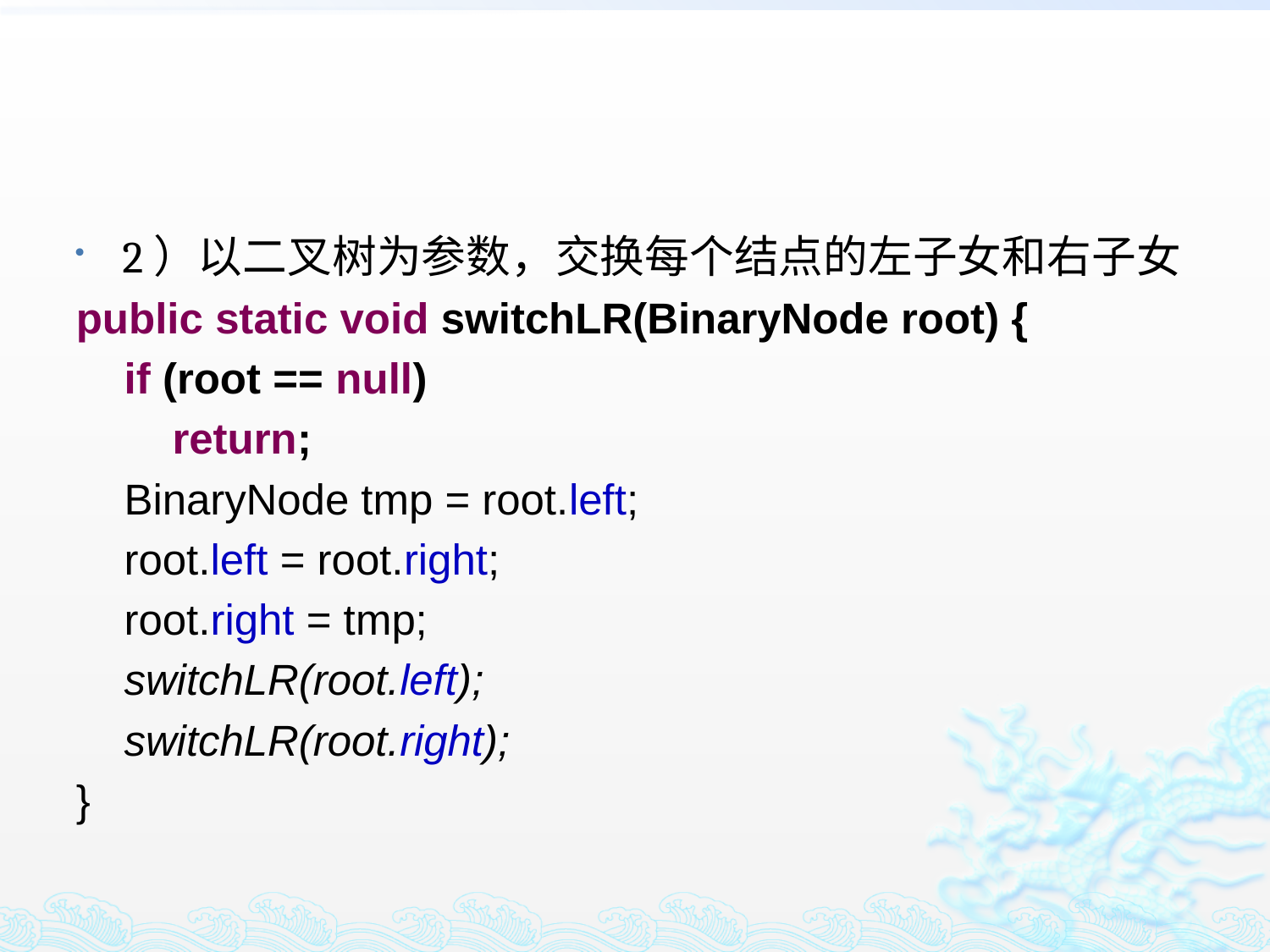

#
2）以二叉树为参数，交换每个结点的左子女和右子女
public static void switchLR(BinaryNode root) {
    if (root == null)
        return;
    BinaryNode tmp = root.left;
    root.left = root.right;
    root.right = tmp;
    switchLR(root.left);
    switchLR(root.right);
}